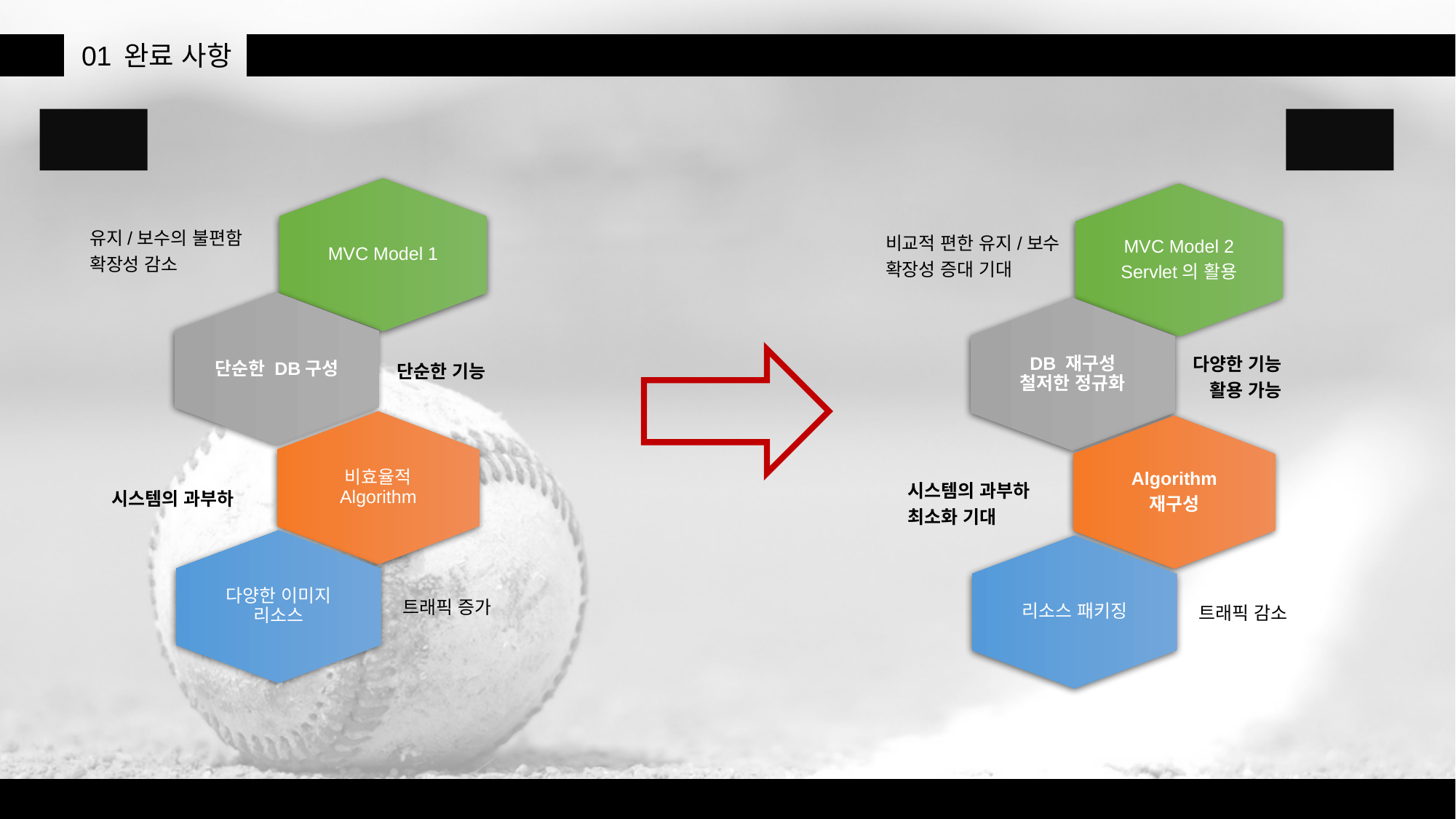

01
완료 사항
기존
개선
MVC Model 1
유지/보수의 불편함
확장성 감소

단순한 DB구성
단순한 기능

비효율적 Algorithm
시스템의 과부하

다양한 이미지 리소스
트래픽 증가

MVC Model 2
Servlet의 활용
비교적 편한 유지/보수
확장성 증대 기대

DB 재구성
철저한 정규화
다양한 기능
활용 가능

Algorithm
재구성
시스템의 과부하
최소화 기대

리소스 패키징
트래픽 감소